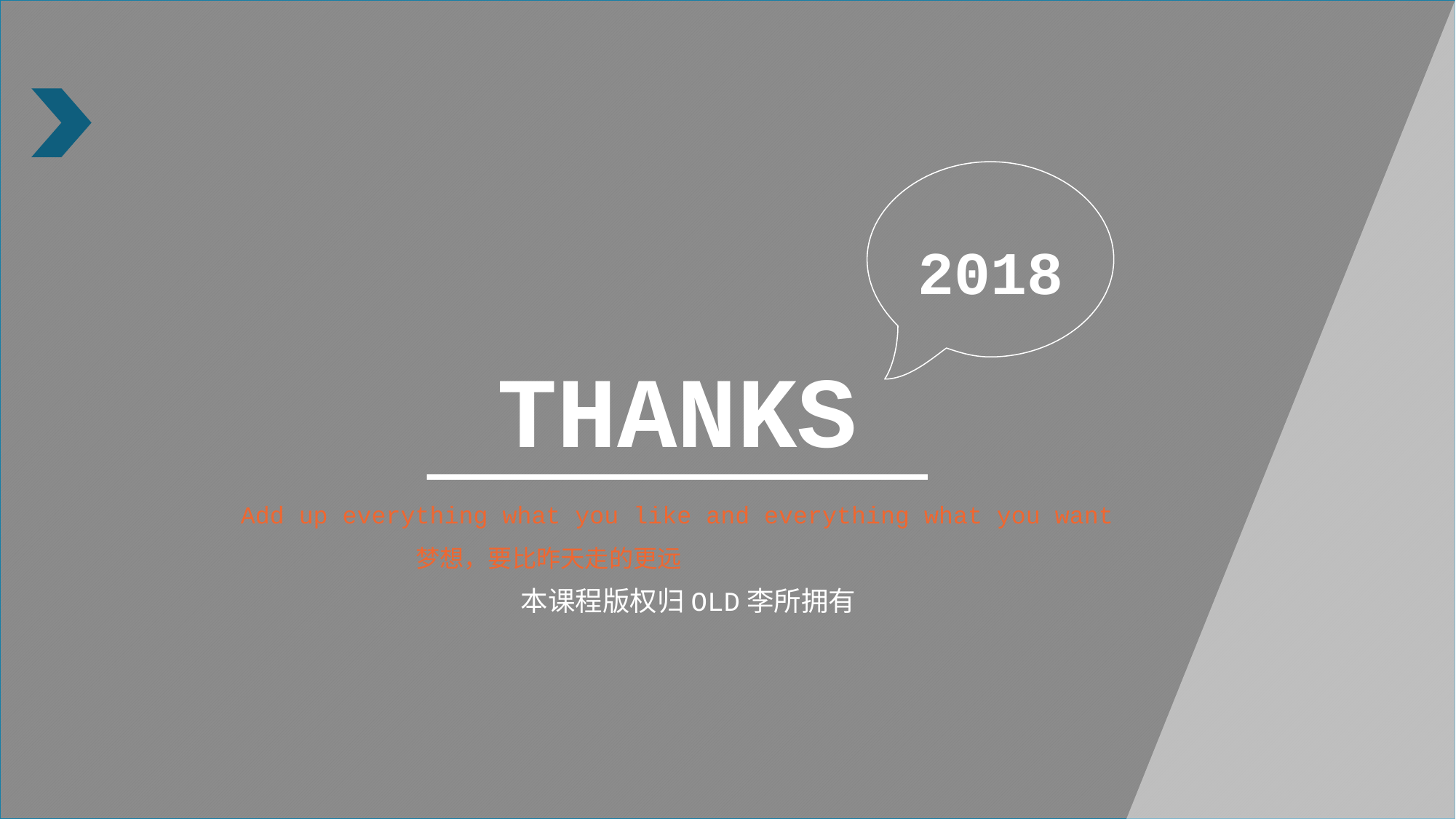

2018
THANKS

 Add up everything what you like and everything what you want
                                                梦想，要比昨天走的更远
本课程版权归OLD李所拥有